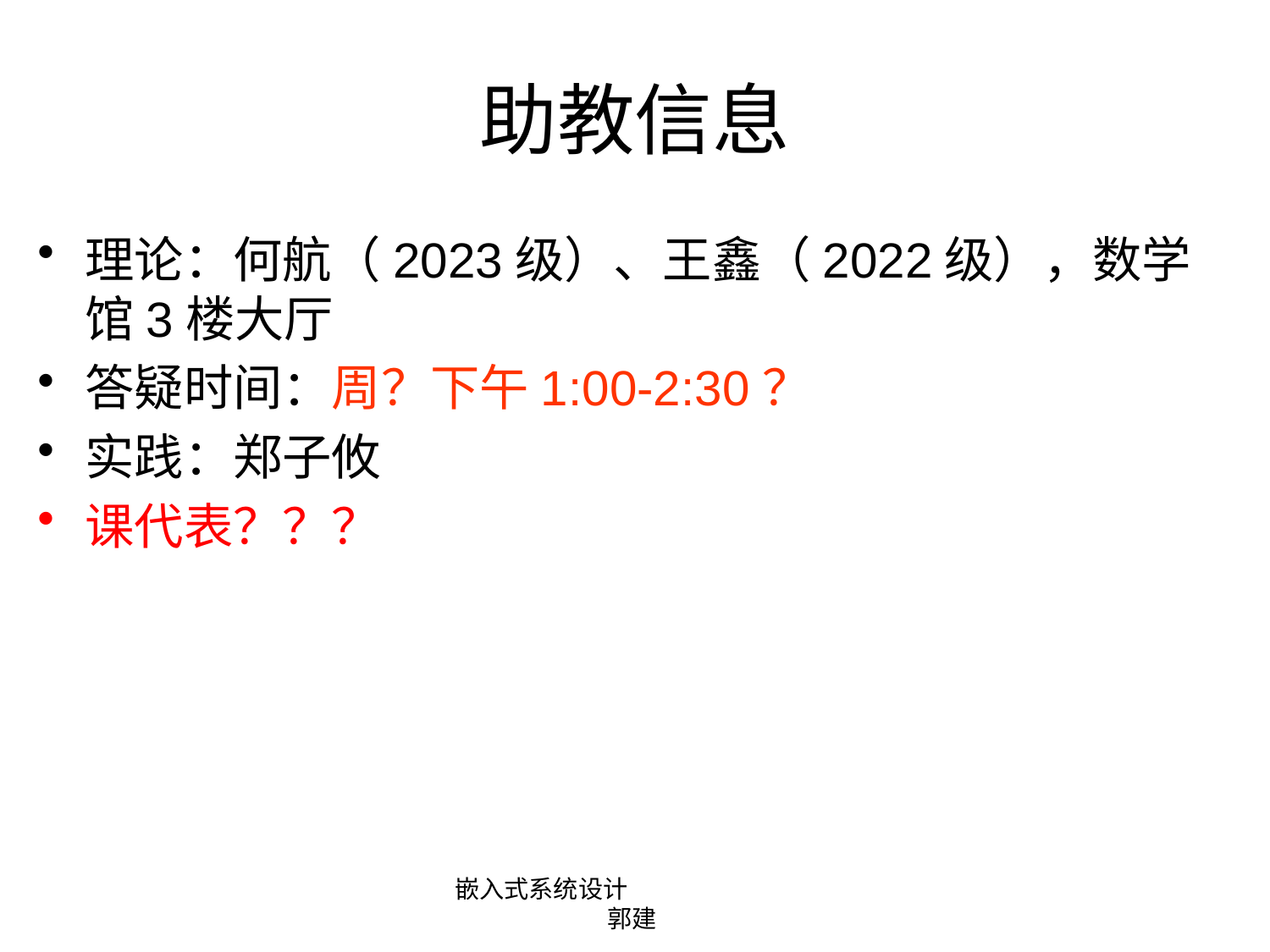

# 助教信息
理论：何航（2023级）、王鑫（2022级），数学馆3楼大厅
答疑时间：周？下午1:00-2:30？
实践：郑子攸
课代表？？？

嵌入式系统设计                                   郭建
2